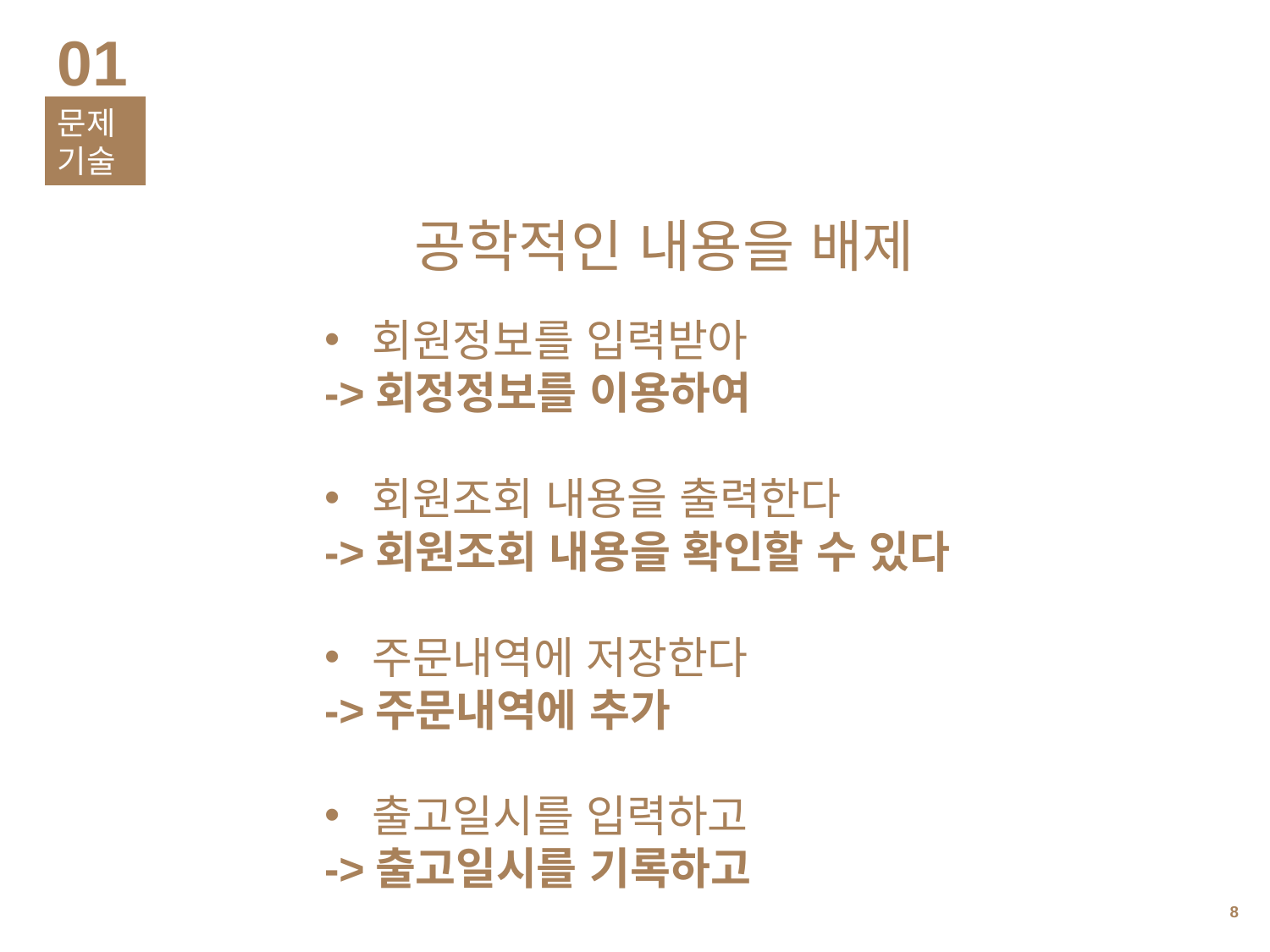

01
문제기술
공학적인 내용을 배제
회원정보를 입력받아
->회정정보를 이용하여

회원조회 내용을 출력한다
->회원조회 내용을 확인할 수 있다

주문내역에 저장한다
->주문내역에 추가

출고일시를 입력하고
->출고일시를 기록하고
8